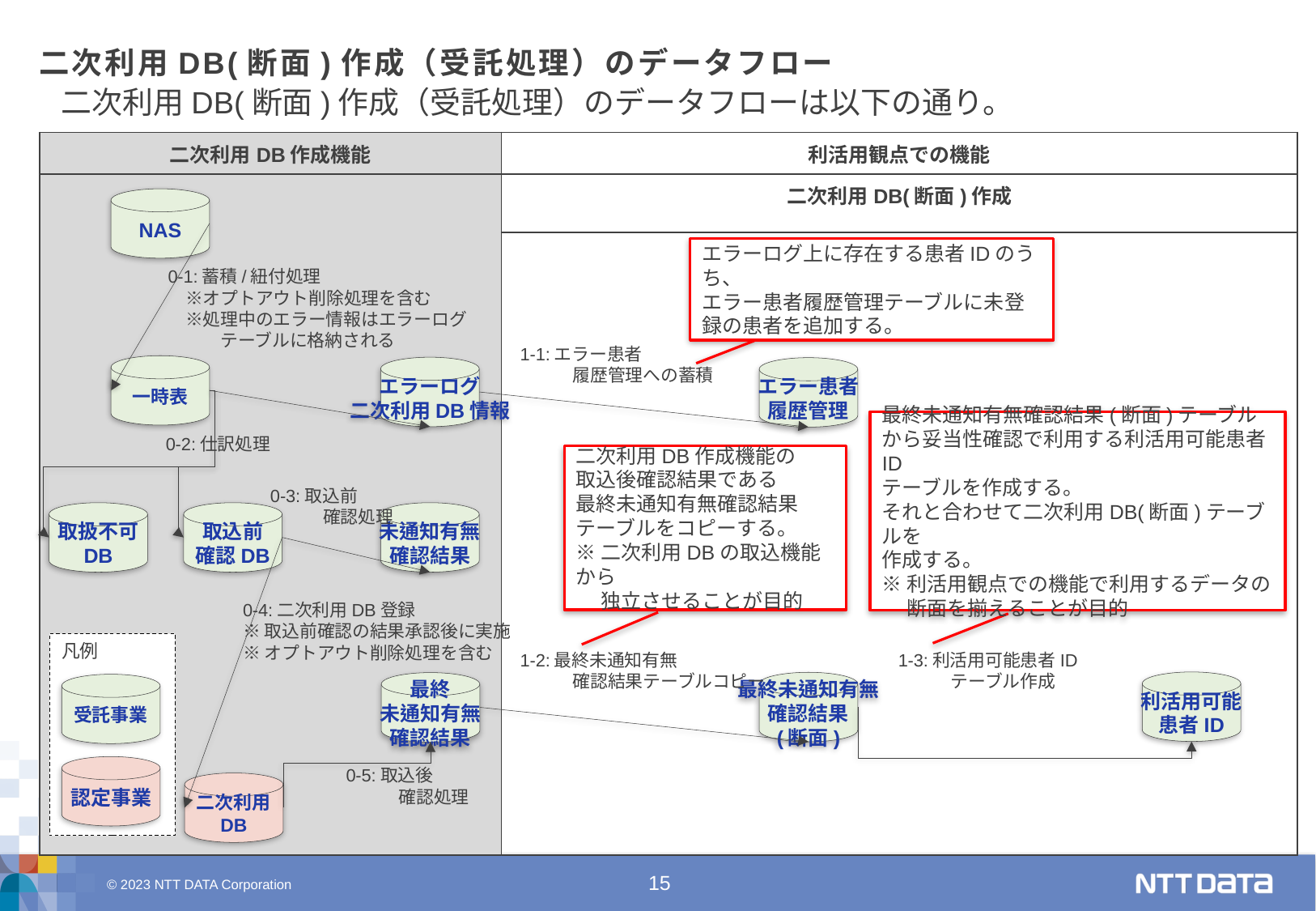

# 二次利用DB(断面)作成（受託処理）のデータフロー
二次利用DB(断面)作成（受託処理）のデータフローは以下の通り。
| 二次利用DB作成機能 | 利活用観点での機能 |
| --- | --- |
|  | 二次利用DB(断面)作成 |
|  |  |
NAS
エラーログ上に存在する患者IDのうち、
エラー患者履歴管理テーブルに未登録の患者を追加する。
0-1:蓄積/紐付処理
　※オプトアウト削除処理を含む
　※処理中のエラー情報はエラーログ
　　　テーブルに格納される
1-1:エラー患者
　　　履歴管理への蓄積
一時表
エラーログ
二次利用DB情報
エラー患者
履歴管理
最終未通知有無確認結果(断面)テーブルから妥当性確認で利用する利活用可能患者ID
テーブルを作成する。
それと合わせて二次利用DB(断面)テーブルを
作成する。
※利活用観点での機能で利用するデータの
　 断面を揃えることが目的
0-2:仕訳処理
二次利用DB作成機能の
取込後確認結果である
最終未通知有無確認結果
テーブルをコピーする。
※二次利用DBの取込機能から
　 独立させることが目的
0-3:取込前
　　　確認処理
取扱不可
DB
取込前
確認DB
未通知有無
確認結果
0-4:二次利用DB登録
※取込前確認の結果承認後に実施
※オプトアウト削除処理を含む
凡例
受託事業
認定事業
1-3:利活用可能患者ID
　　　テーブル作成
1-2:最終未通知有無
　　　確認結果テーブルコピー
利活用可能
患者ID
最終未通知有無
確認結果
(断面)
最終
未通知有無
確認結果
0-5:取込後
　　　確認処理
二次利用
DB